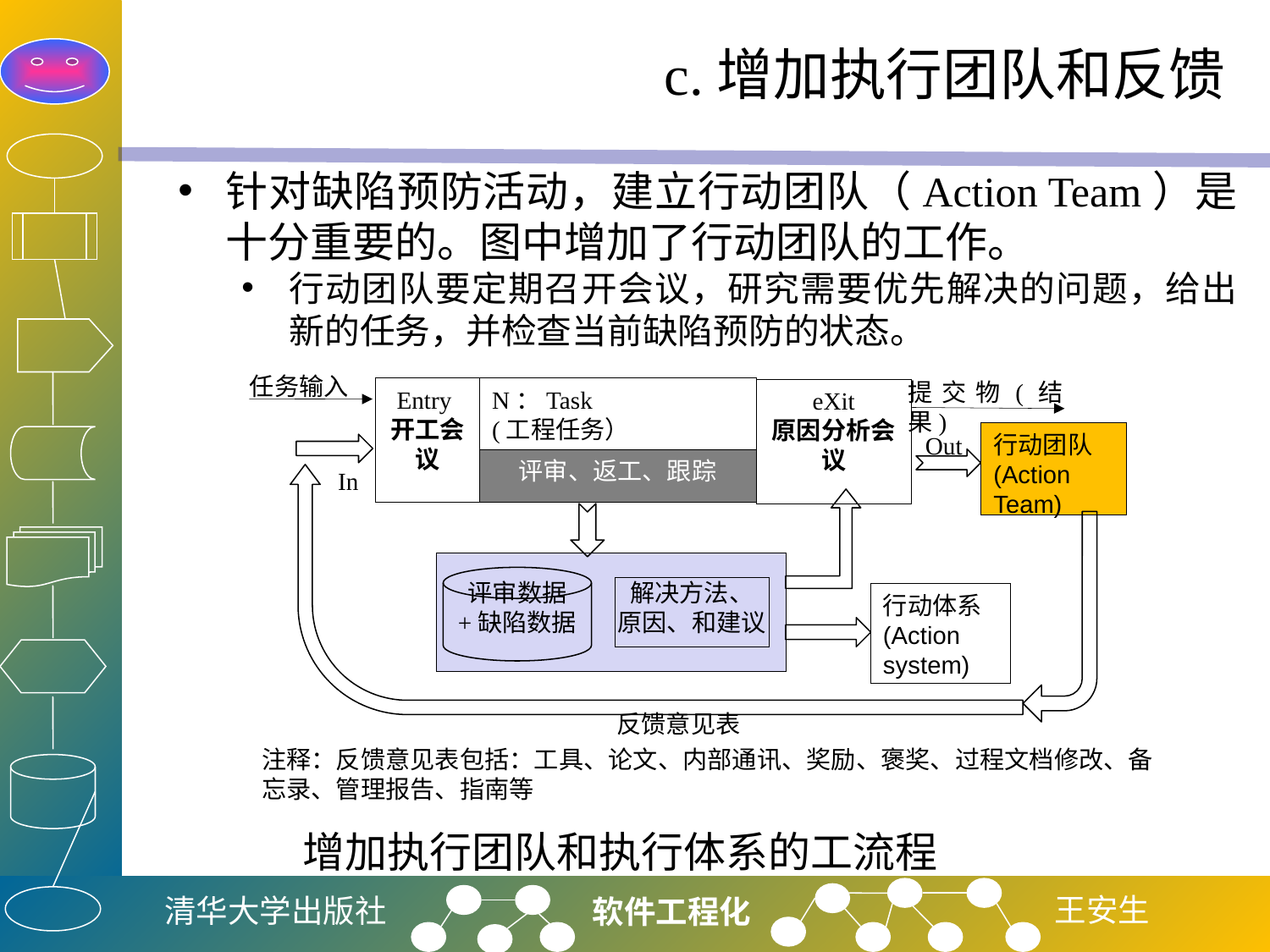

# c.增加执行团队和反馈
针对缺陷预防活动，建立行动团队（Action Team）是十分重要的。图中增加了行动团队的工作。
行动团队要定期召开会议，研究需要优先解决的问题，给出新的任务，并检查当前缺陷预防的状态。

任务输入
提交物(结果)
N：Task
(工程任务）
Entry
开工会议
eXit
原因分析会议
行动团队
(Action Team)
Out

评审、返工、跟踪
In

评审数据
+缺陷数据

解决方法、
原因、和建议
行动体系(Action system)

反馈意见表
注释：反馈意见表包括：工具、论文、内部通讯、奖励、褒奖、过程文档修改、备忘录、管理报告、指南等
增加执行团队和执行体系的工流程